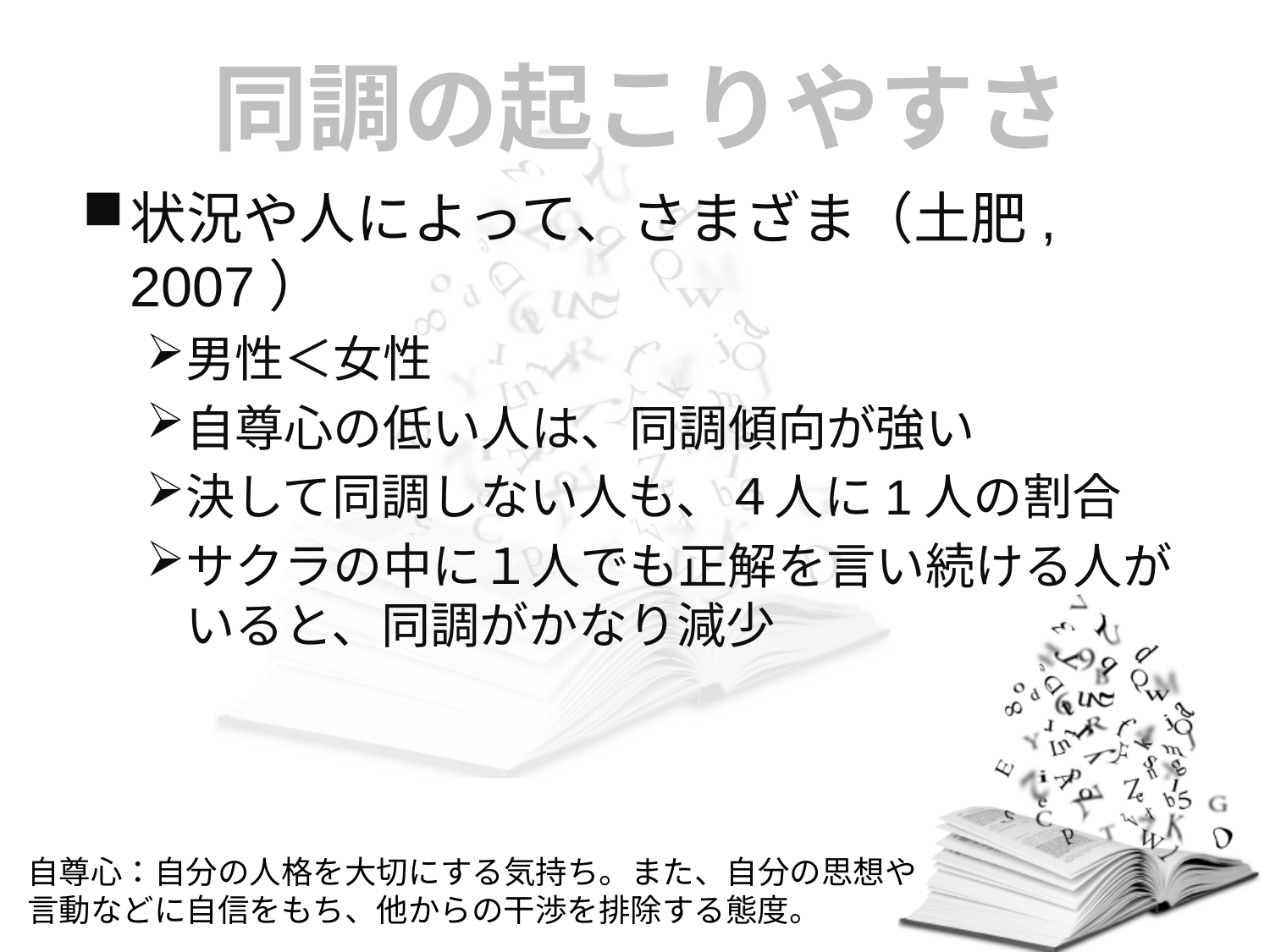

同調の起こりやすさ
状況や人によって、さまざま（土肥, 2007）
男性＜女性
自尊心の低い人は、同調傾向が強い
決して同調しない人も、４人に1人の割合
サクラの中に１人でも正解を言い続ける人がいると、同調がかなり減少
自尊心：自分の人格を大切にする気持ち。また、自分の思想や言動などに自信をもち、他からの干渉を排除する態度。